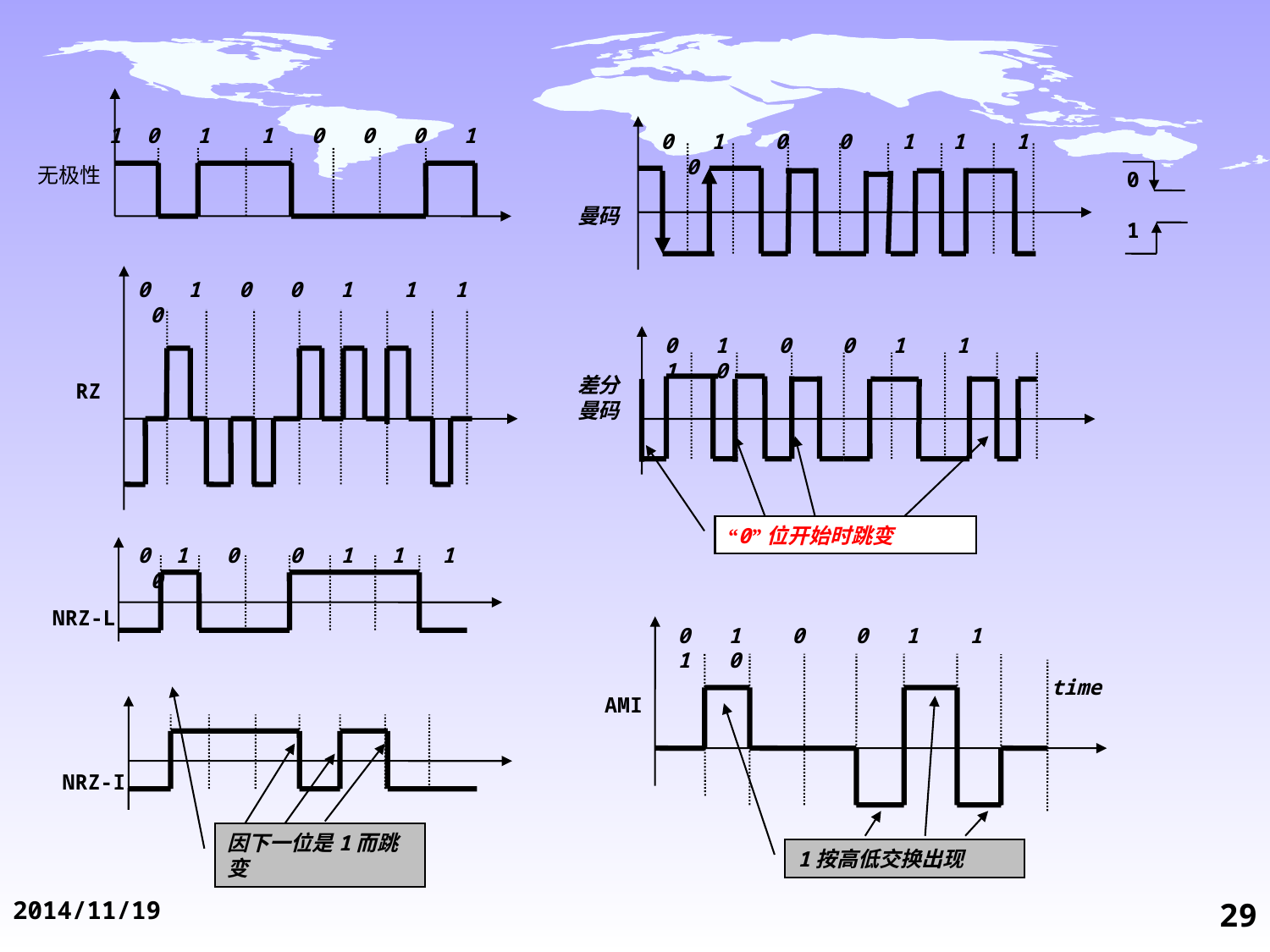

1  0   1    1   0   0   0   1

无极性

0   1    0    0    1   1    1   0

0

1

曼码

0   1   0   0   1    1   1   0

RZ

0   1    0    0   1    1    1   0

差分
曼码

“0”位开始时跳变
0  1   0    0   1   1   1   0

NRZ-L

0   1    0    0   1    1    1   0

time
AMI

1按高低交换出现

NRZ-I

因下一位是1而跳变
2014/11/19
29